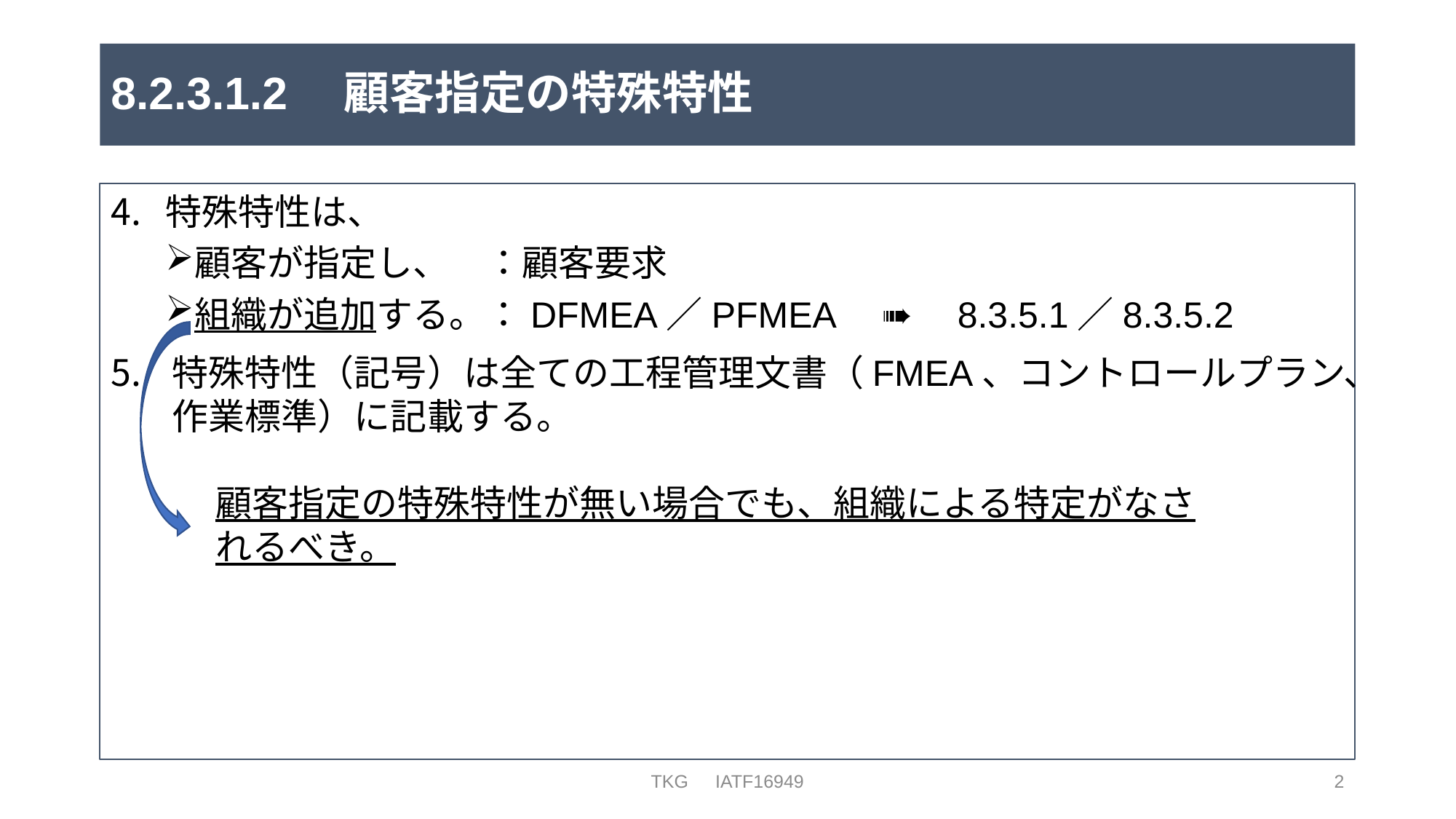

# 8.2.3.1.2　顧客指定の特殊特性
特殊特性は、
顧客が指定し、　：顧客要求
組織が追加する。：DFMEA／PFMEA　➠　8.3.5.1／8.3.5.2
特殊特性（記号）は全ての工程管理文書（FMEA、コントロールプラン、作業標準）に記載する。

顧客指定の特殊特性が無い場合でも、組織による特定がなされるべき。
TKG　IATF16949
2